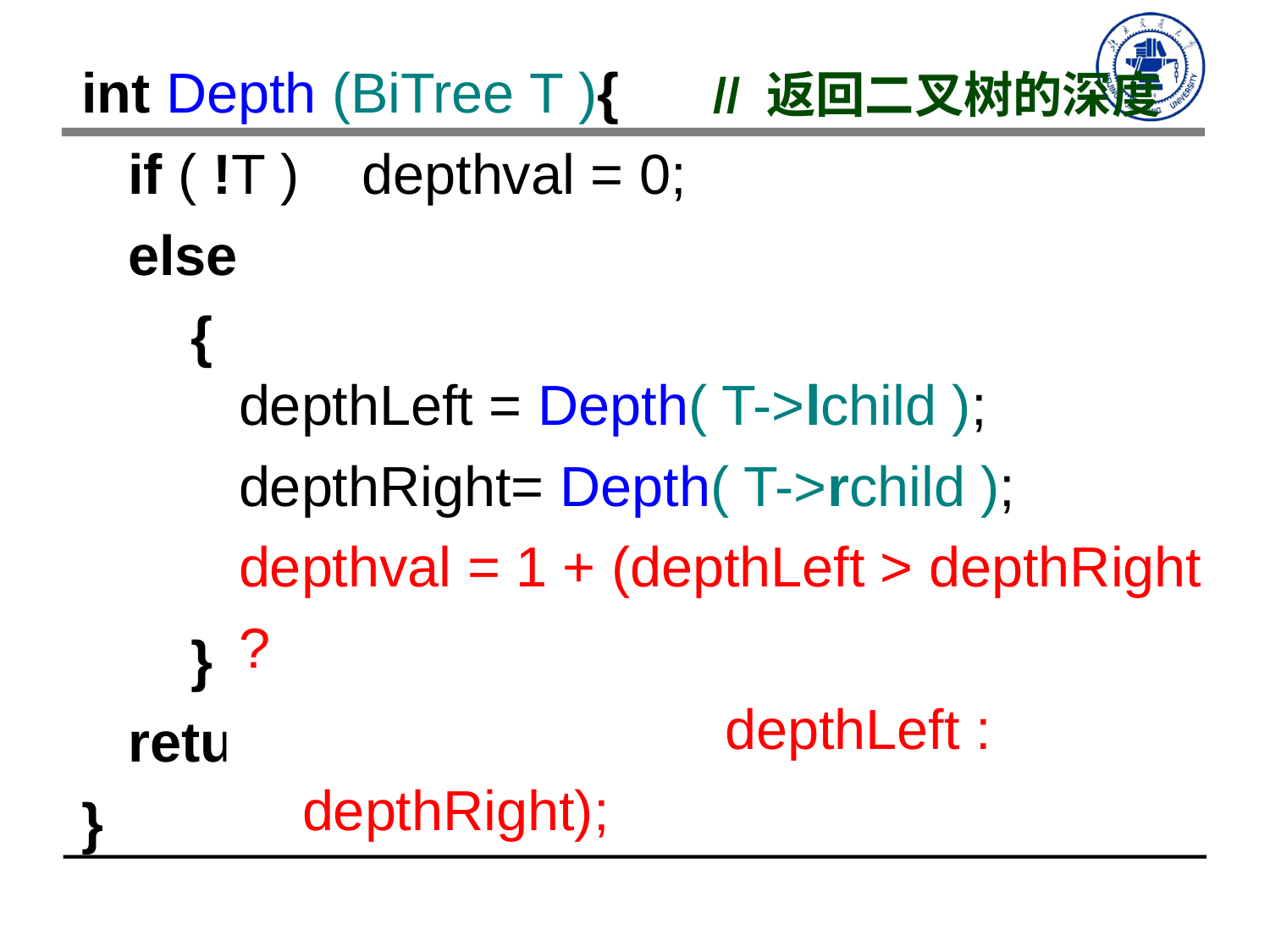

int Depth (BiTree T ){      // 返回二叉树的深度
   if ( !T )    depthval = 0;
   else
       {

             ……

       }
   return depthval;
}
depthLeft = Depth( T->lchild );
depthRight= Depth( T->rchild );
depthval = 1 + (depthLeft > depthRight  ?
                           depthLeft : depthRight);